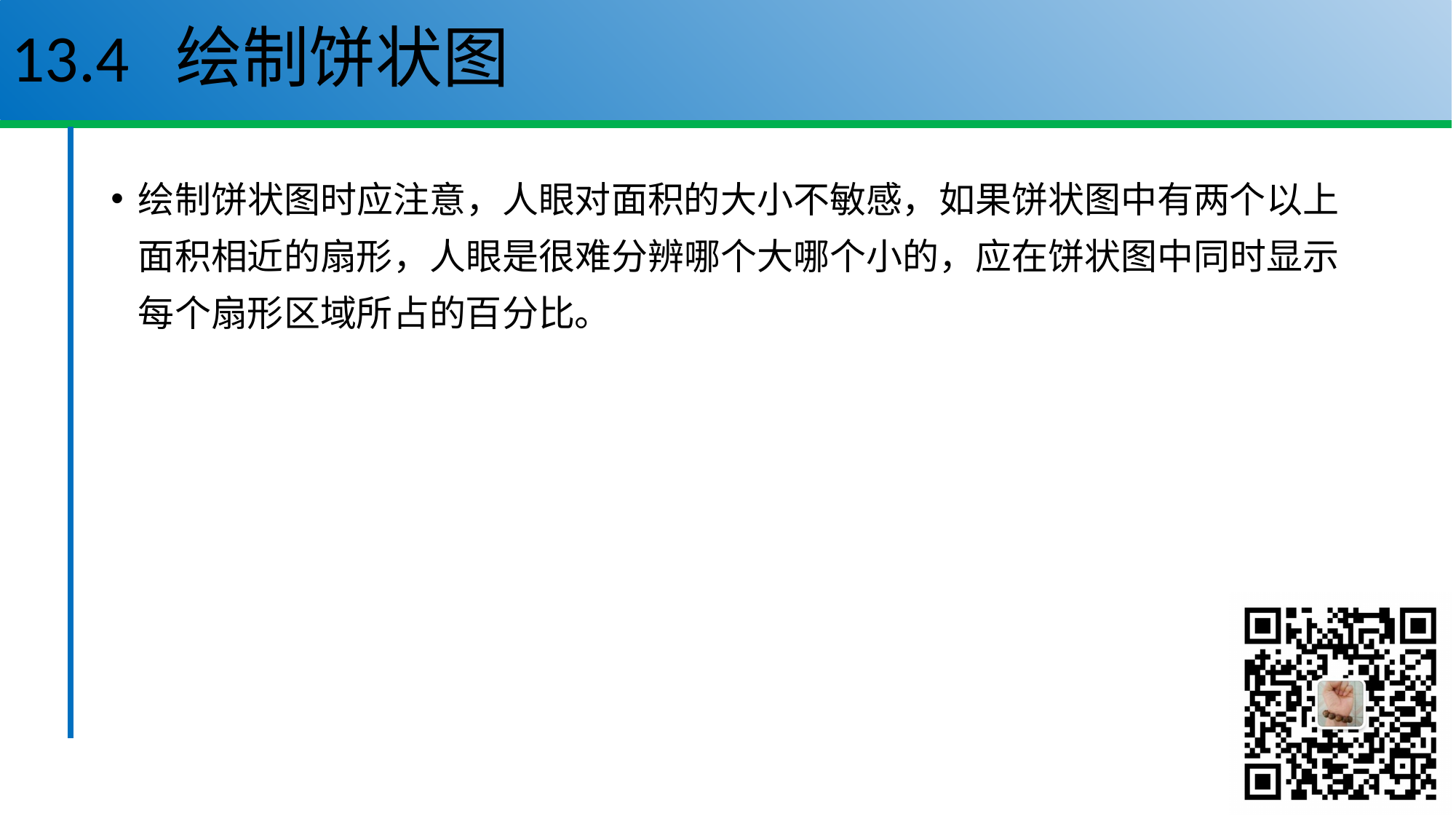

# 13.4  绘制饼状图
绘制饼状图时应注意，人眼对面积的大小不敏感，如果饼状图中有两个以上面积相近的扇形，人眼是很难分辨哪个大哪个小的，应在饼状图中同时显示每个扇形区域所占的百分比。
11